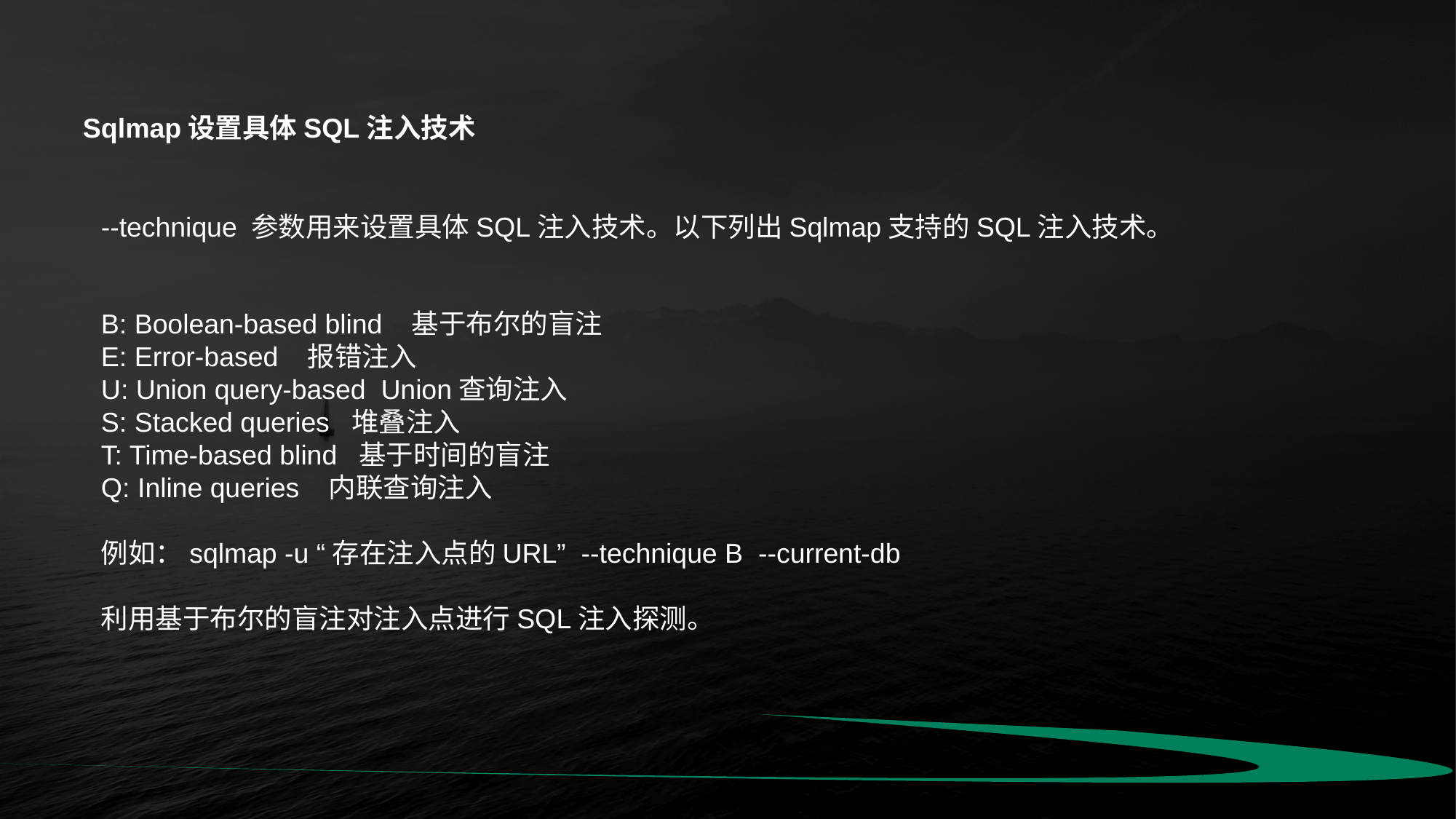

Sqlmap设置具体SQL注入技术
--technique 参数用来设置具体SQL注入技术。以下列出Sqlmap支持的SQL注入技术。
B: Boolean-based blind   基于布尔的盲注
E: Error-based   报错注入
U: Union query-based  Union查询注入
S: Stacked queries  堆叠注入
T: Time-based blind  基于时间的盲注
Q: Inline queries   内联查询注入

例如：sqlmap -u “存在注入点的URL”  --technique B  --current-db

利用基于布尔的盲注对注入点进行SQL注入探测。